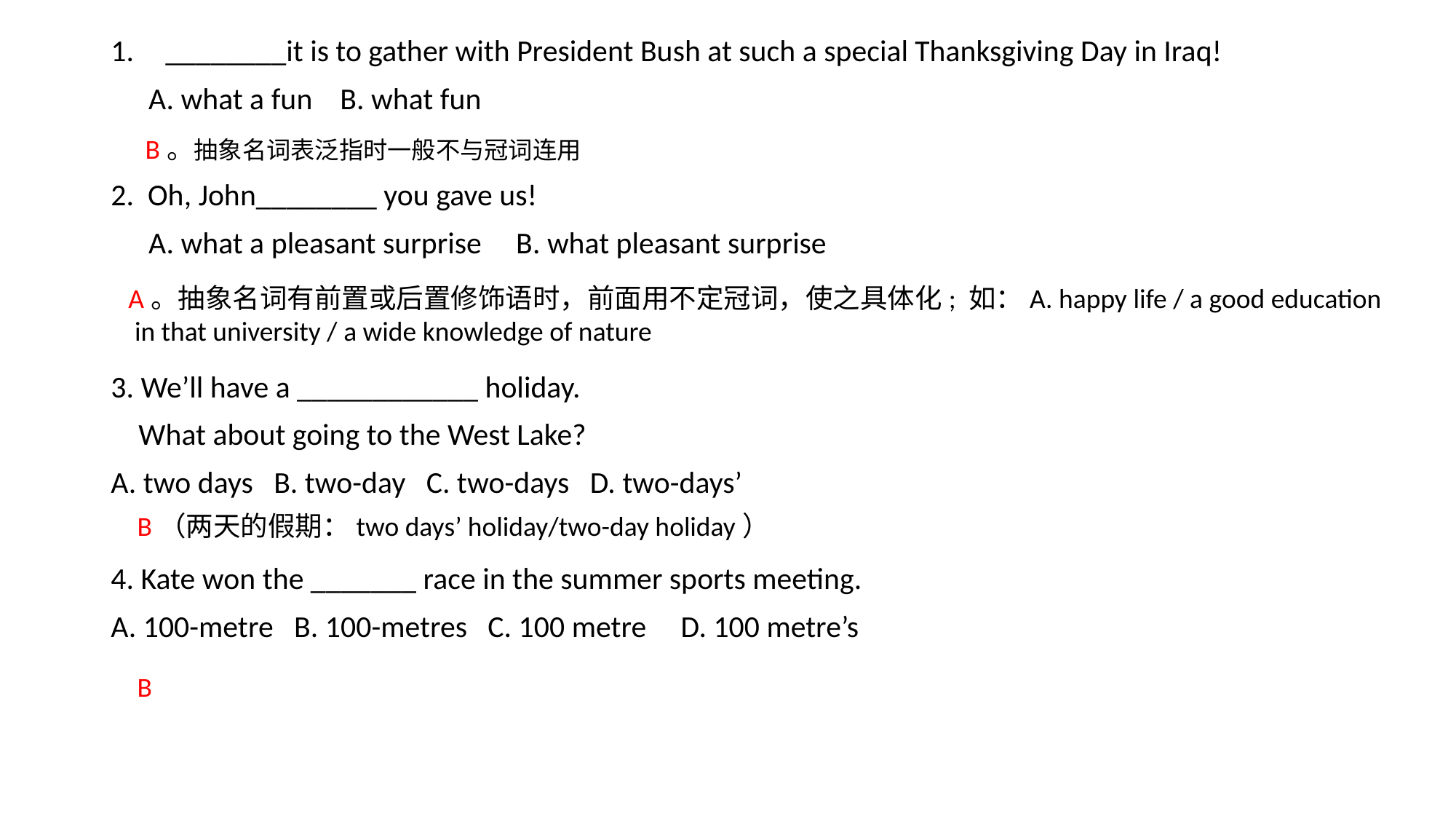

________it is to gather with President Bush at such a special Thanksgiving Day in Iraq!
　A. what a fun    B. what fun

2.  Oh, John________ you gave us!
　A. what a pleasant surprise     B. what pleasant surprise

3. We’ll have a ____________ holiday.
    What about going to the West Lake?
A. two days   B. two-day   C. two-days   D. two-days’

4. Kate won the _______ race in the summer sports meeting.
A. 100-metre   B. 100-metres   C. 100 metre     D. 100 metre’s

 B。抽象名词表泛指时一般不与冠词连用
A。抽象名词有前置或后置修饰语时，前面用不定冠词，使之具体化; 如：A. happy life / a good education
 in that university / a wide knowledge of nature
 B（两天的假期：two days’ holiday/two-day holiday）
 B